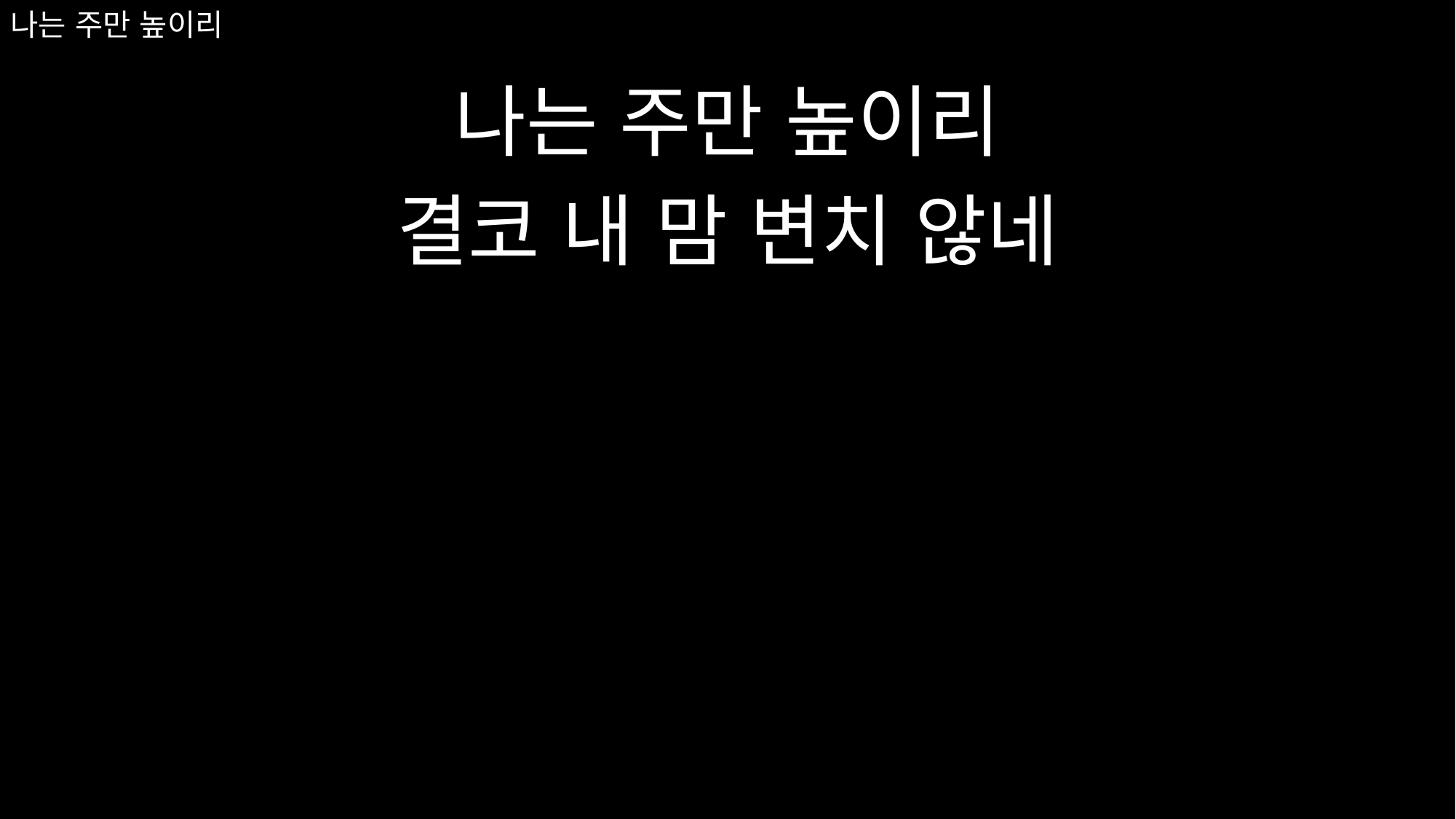

나는 주만 높이리
결코 내 맘 변치 않네

# 나는 주만 높이리